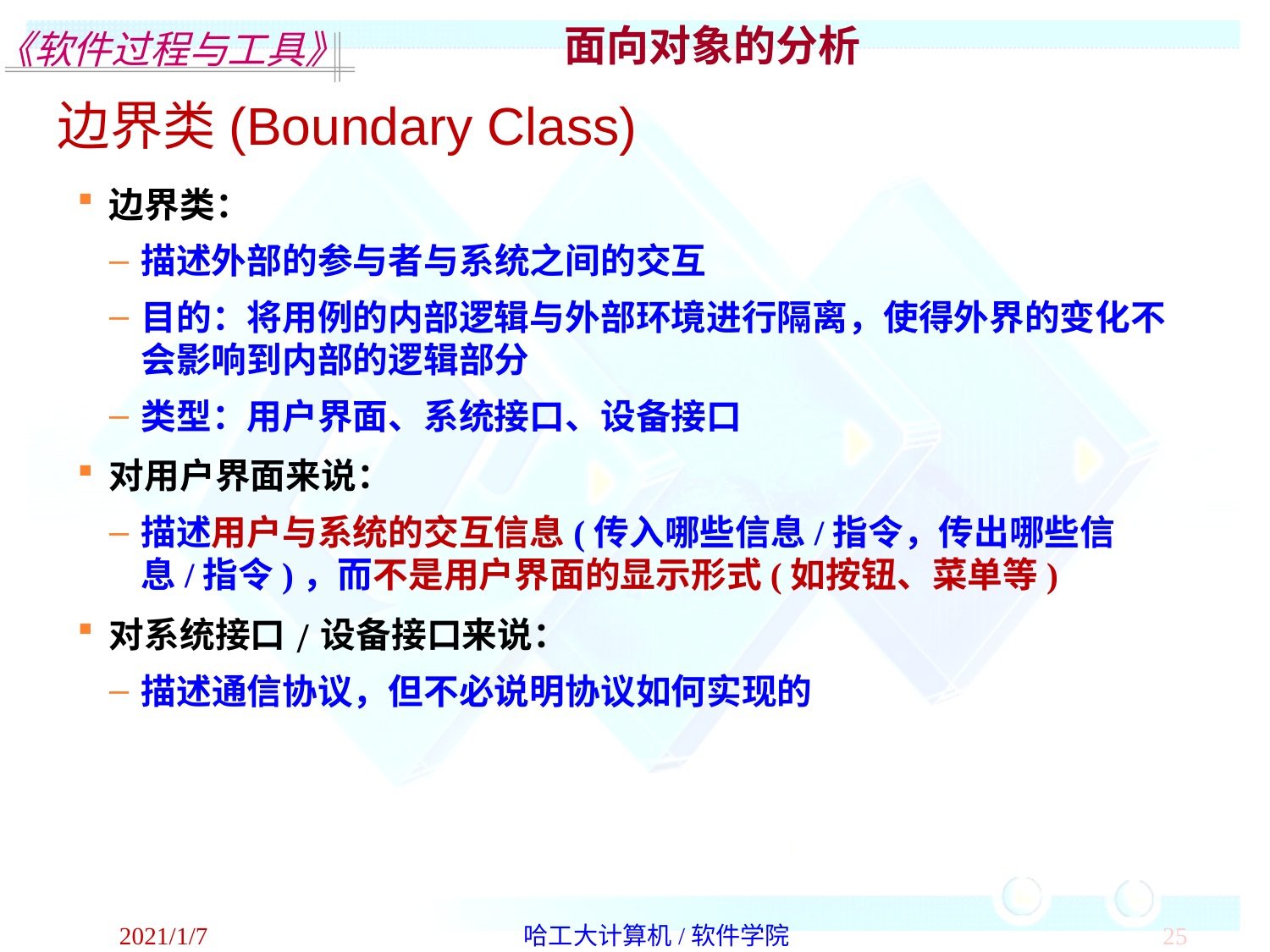

面向对象的分析
边界类(Boundary Class)
边界类：
描述外部的参与者与系统之间的交互
目的：将用例的内部逻辑与外部环境进行隔离，使得外界的变化不会影响到内部的逻辑部分
类型：用户界面、系统接口、设备接口
对用户界面来说：
描述用户与系统的交互信息(传入哪些信息/指令，传出哪些信息/指令)，而不是用户界面的显示形式(如按钮、菜单等)
对系统接口/设备接口来说：
描述通信协议，但不必说明协议如何实现的